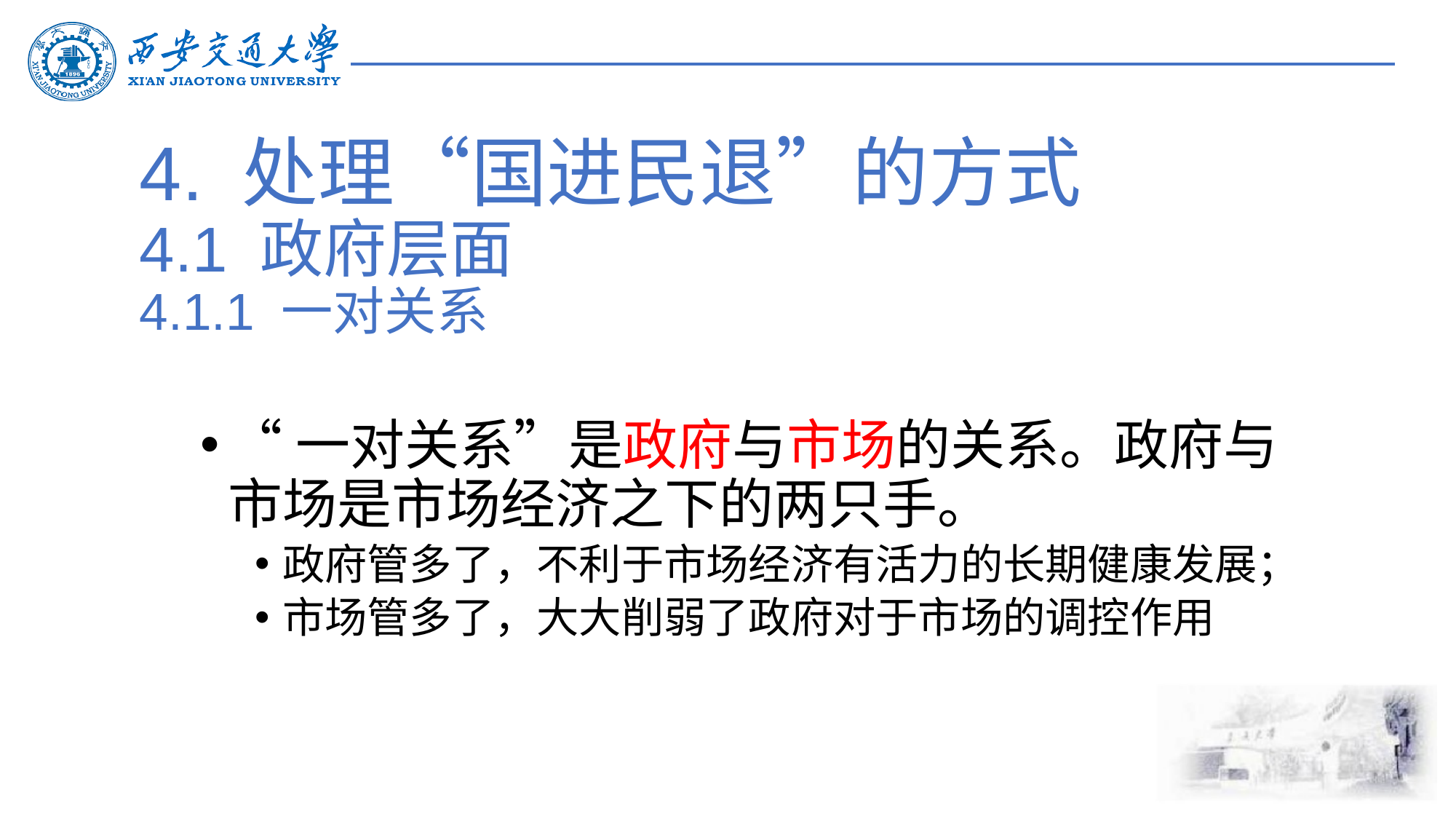

# 4. 处理“国进民退”的方式 4.1 政府层面 4.1.1 一对关系
“一对关系”是政府与市场的关系。政府与市场是市场经济之下的两只手。
政府管多了，不利于市场经济有活力的长期健康发展；
市场管多了，大大削弱了政府对于市场的调控作用